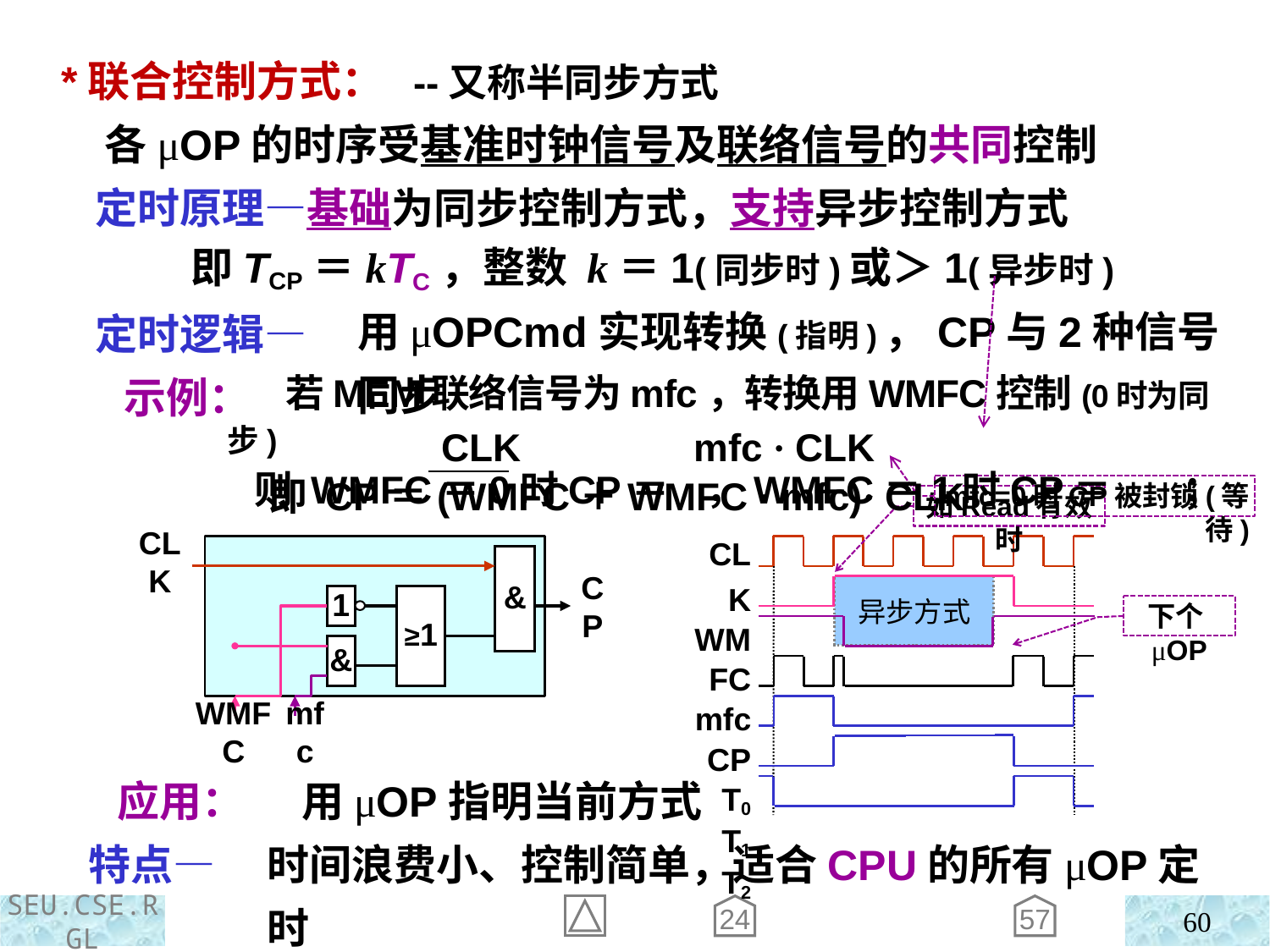

*联合控制方式：  --又称半同步方式
      各μOP的时序受基准时钟信号及联络信号的共同控制
     定时原理—基础为同步控制方式，支持异步控制方式
               即TCP＝kTC，整数 k＝1(同步时)或＞1(异步时)
     定时逻辑—
        示例：
用μOPCmd实现转换(指明)，CP与2种信号同步
      若MEM联络信号为mfc，转换用WMFC控制(0时为同步)
  则 WMFC＝0时CP＝    ，WMFC＝1时CP＝        ；
                CLK                mfc · CLK
即 CP＝(WMFC＋WMFC · mfc)· CLK
mfc=0时CP被封锁(等待)
如Read有效时
CLK
WMFC
mfc
CP
T0
T1
T2
异步方式

CLK
&
1
≥1
CP

&
mfc
WMFC
下个μOP
        应用：
     特点—
   用μOP指明当前方式
时间浪费小、控制简单，适合CPU的所有μOP定时
24
57
60